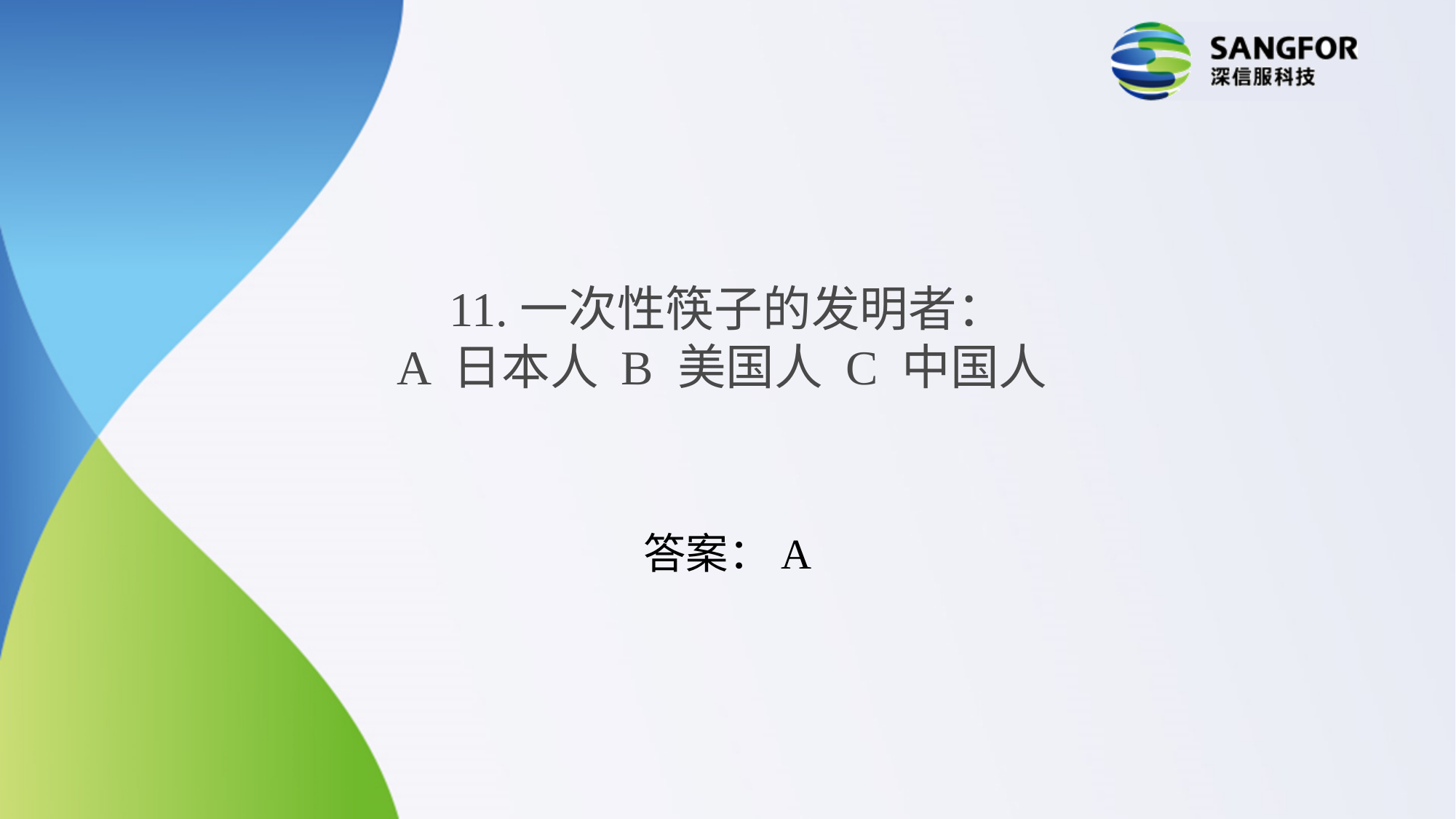

11.一次性筷子的发明者：
A 日本人 B 美国人 C 中国人
答案：A